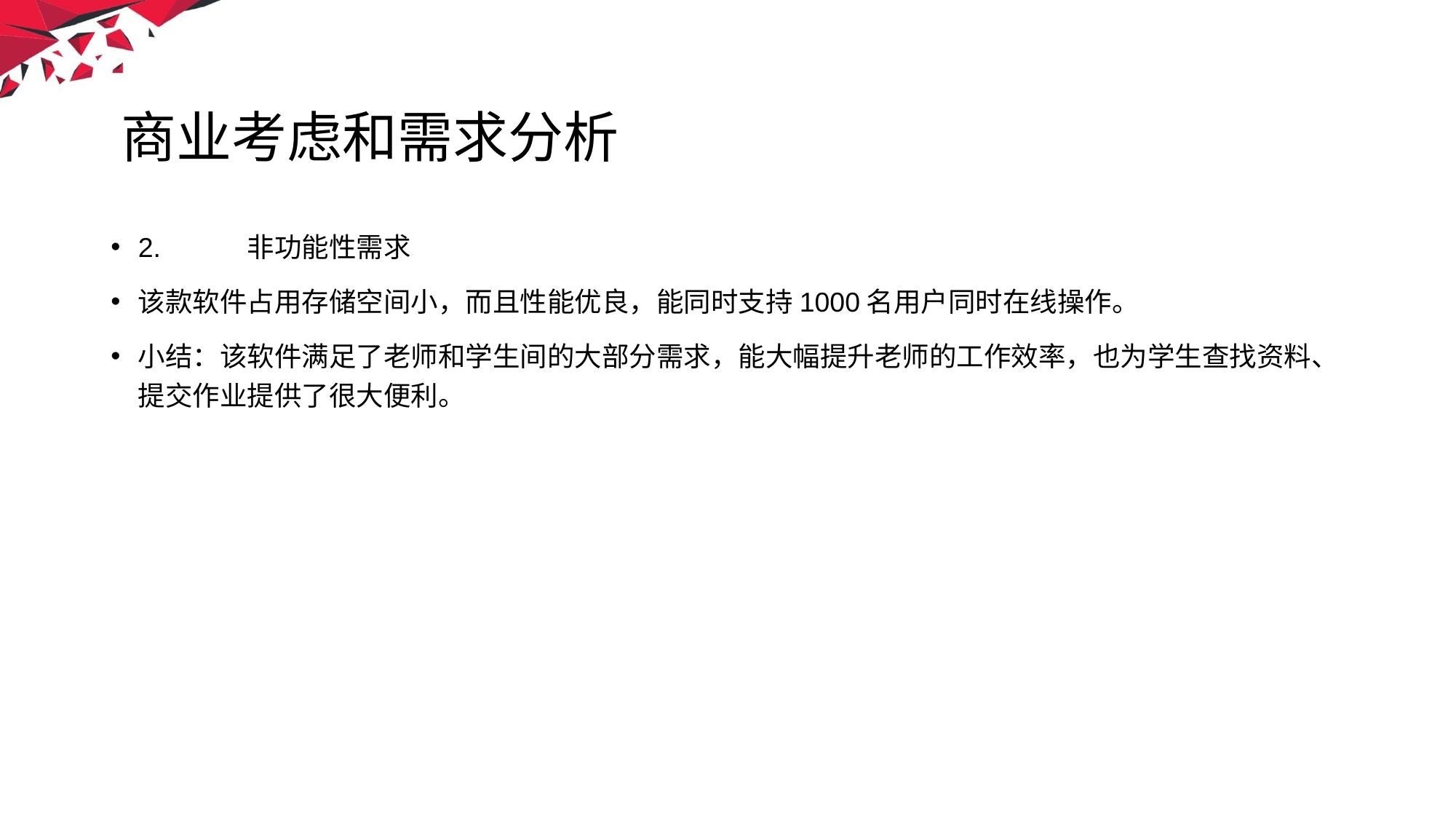

# 商业考虑和需求分析
2.	非功能性需求
该款软件占用存储空间小，而且性能优良，能同时支持1000名用户同时在线操作。
小结：该软件满足了老师和学生间的大部分需求，能大幅提升老师的工作效率，也为学生查找资料、提交作业提供了很大便利。